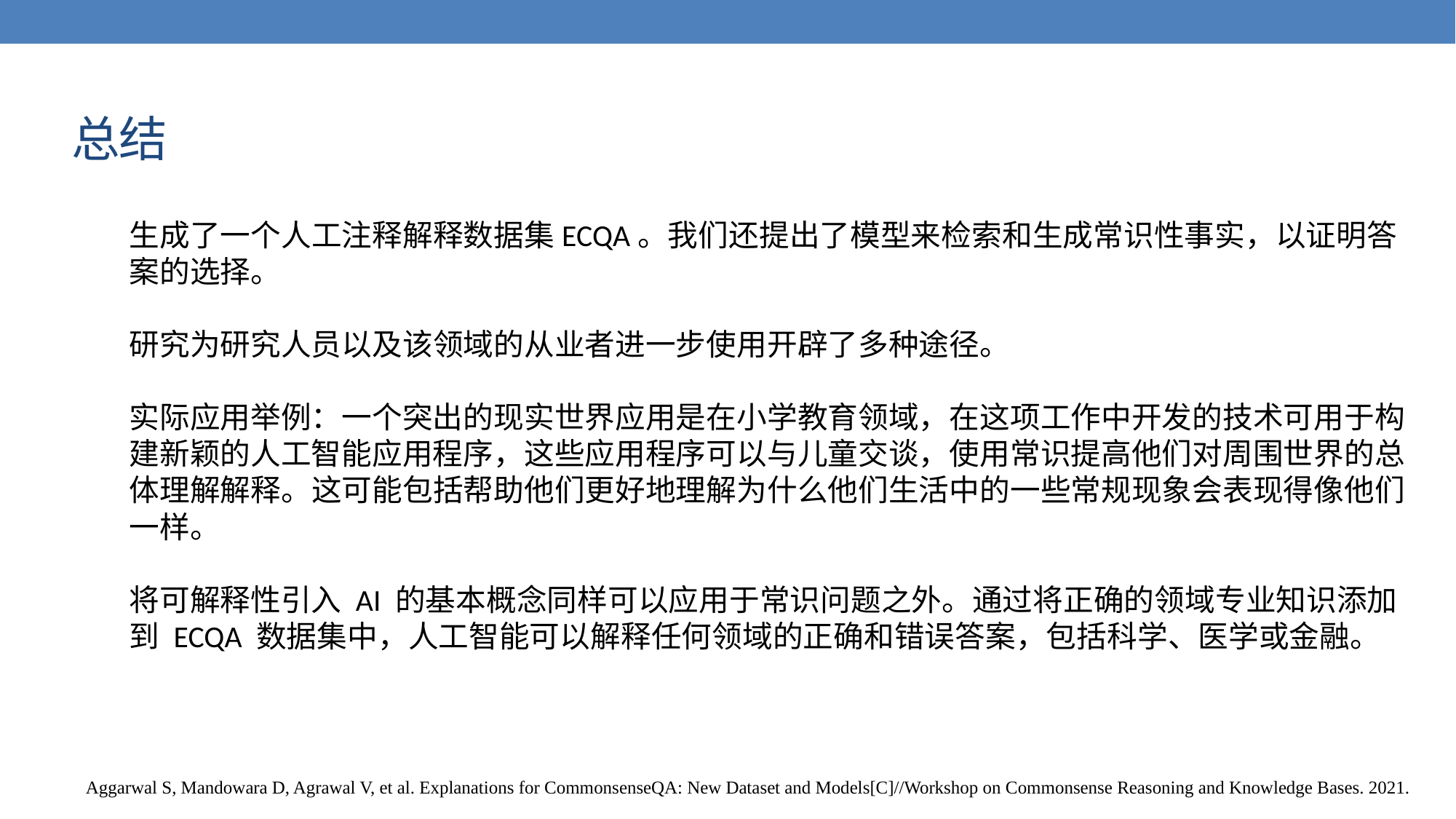

14
# 总结

生成了一个人工注释解释数据集ECQA。我们还提出了模型来检索和生成常识性事实，以证明答案的选择。

研究为研究人员以及该领域的从业者进一步使用开辟了多种途径。

实际应用举例：一个突出的现实世界应用是在小学教育领域，在这项工作中开发的技术可用于构建新颖的人工智能应用程序，这些应用程序可以与儿童交谈，使用常识提高他们对周围世界的总体理解解释。这可能包括帮助他们更好地理解为什么他们生活中的一些常规现象会表现得像他们一样。

将可解释性引入 AI 的基本概念同样可以应用于常识问题之外。通过将正确的领域专业知识添加到 ECQA 数据集中，人工智能可以解释任何领域的正确和错误答案，包括科学、医学或金融。